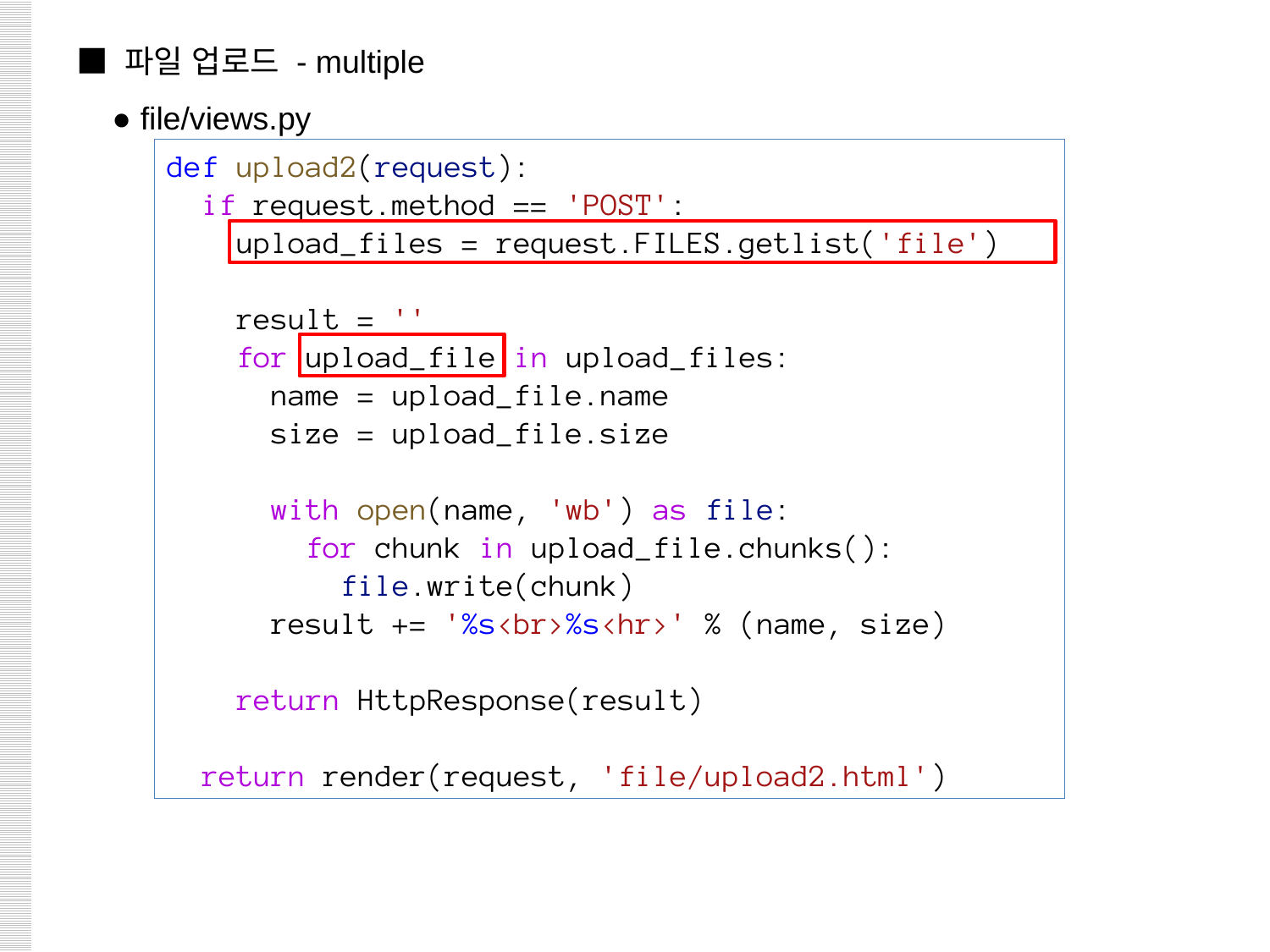

■ 파일 업로드 - multiple
    ● file/views.py
def upload2(request):
  if request.method == 'POST':
    upload_files = request.FILES.getlist('file')
    result = ''
    for upload_file in upload_files:
      name = upload_file.name
      size = upload_file.size
      with open(name, 'wb') as file:
        for chunk in upload_file.chunks():
          file.write(chunk)
      result += '%s<br>%s<hr>' % (name, size)
    return HttpResponse(result)
  return render(request, 'file/upload2.html')